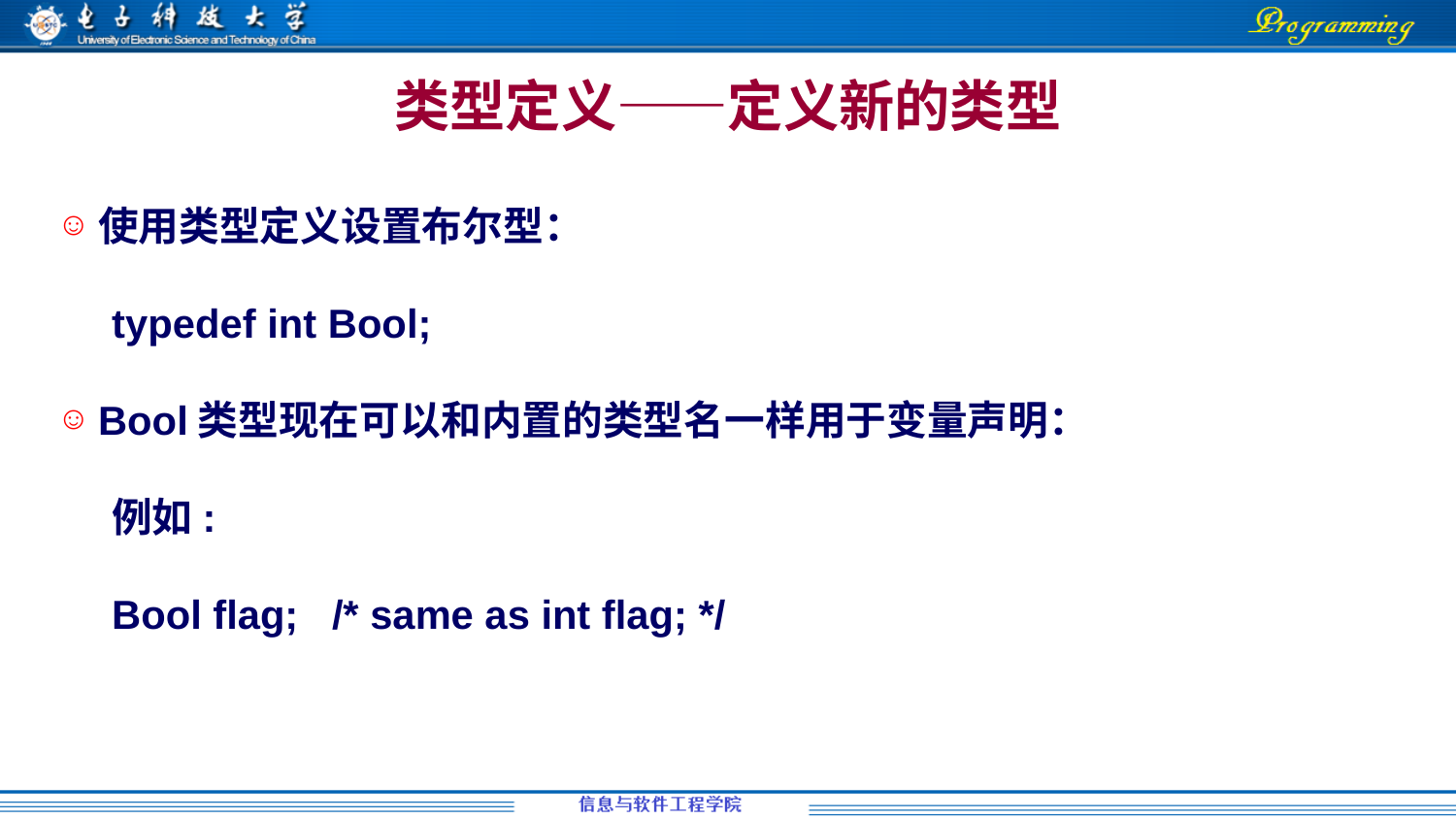

# 类型定义——定义新的类型
使用类型定义设置布尔型：
typedef int Bool;
Bool类型现在可以和内置的类型名一样用于变量声明：
例如:
Bool flag;   /* same as int flag; */